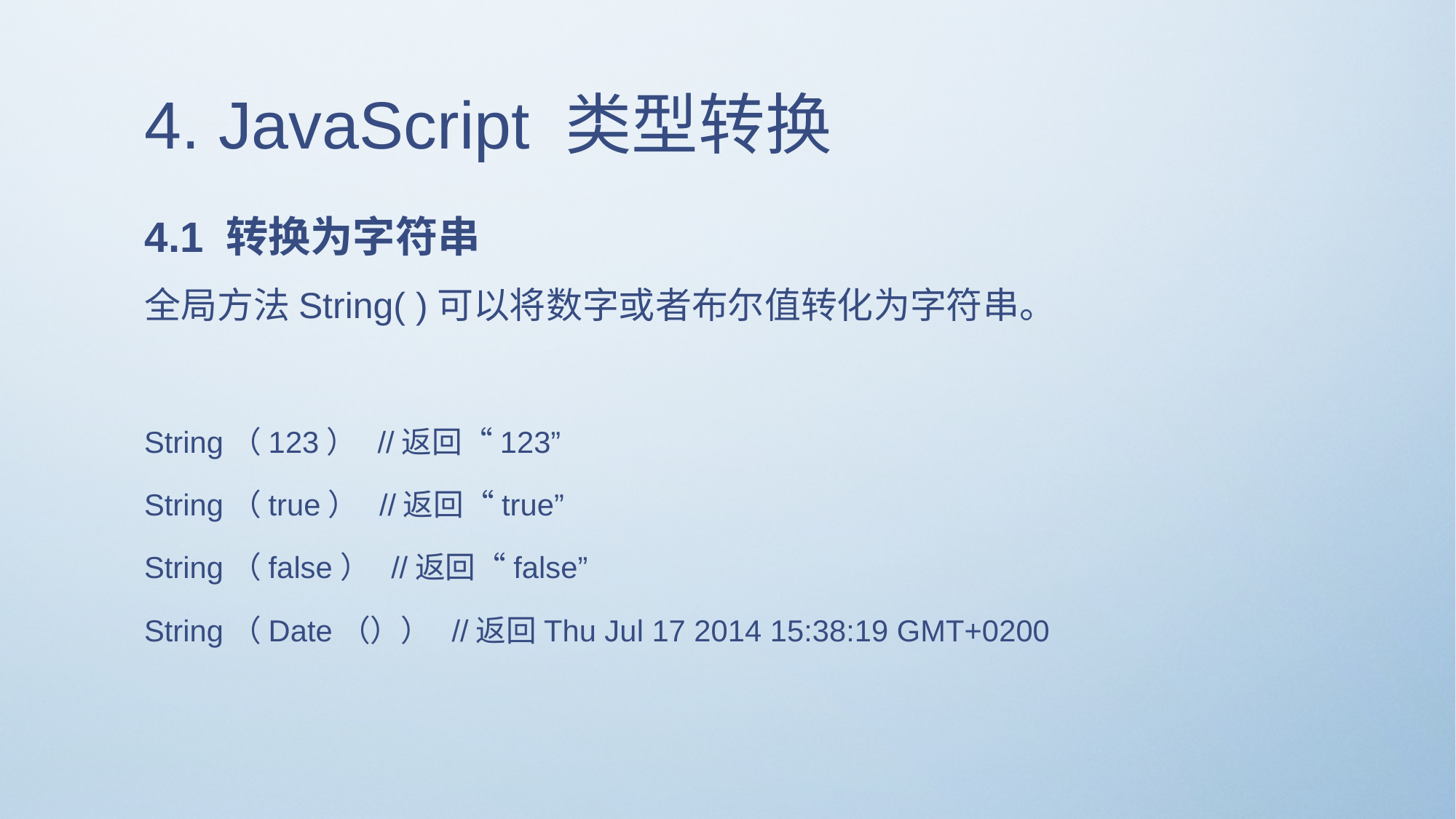

4. JavaScript 类型转换
4.1 转换为字符串
全局方法String( )可以将数字或者布尔值转化为字符串。

String（123）  //返回“123”
String（true）  //返回“true”
String（false）  //返回“false”
String（Date（））  //返回Thu Jul 17 2014 15:38:19 GMT+0200